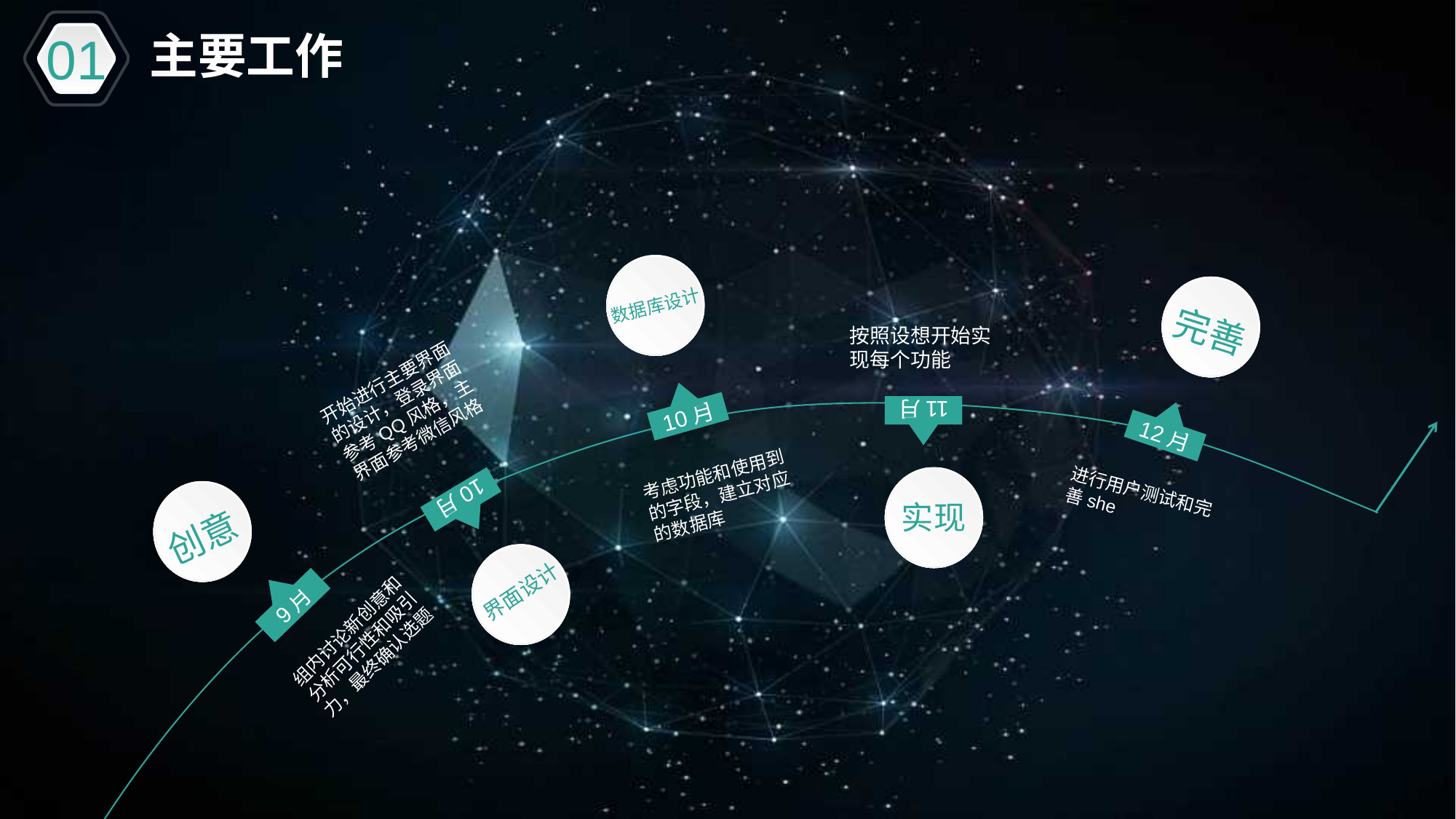

01
主要工作

数据库设计

完善
按照设想开始实现每个功能
开始进行主要界面的设计，登录界面参考QQ风格，主界面参考微信风格

10月

11月

12月

考虑功能和使用到的字段，建立对应的数据库

实现
进行用户测试和完善she

创意

10月

界面设计

9月
组内讨论新创意和分析可行性和吸引力，最终确认选题
延迟符